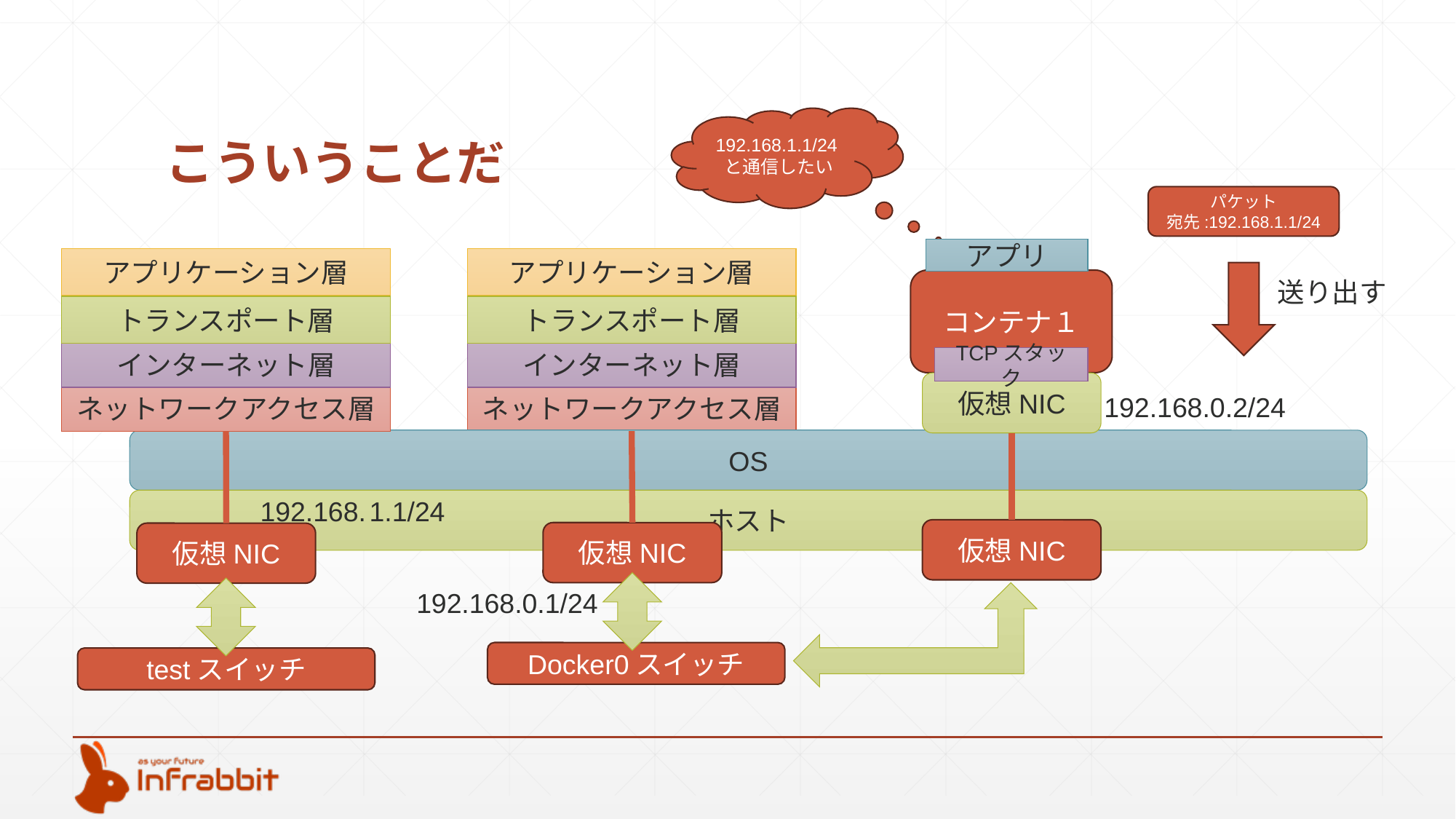

# こういうことだ
192.168.1.1/24と通信したい
パケット
宛先:192.168.1.1/24
アプリ
アプリケーション層
アプリケーション層

送り出す
コンテナ１
トランスポート層
トランスポート層
インターネット層
インターネット層
TCPスタック
仮想NIC
192.168.0.2/24
ネットワークアクセス層
ネットワークアクセス層
OS
192.168.	1.1/24
ホスト
仮想NIC
仮想NIC
仮想NIC

192.168.0.1/24

Docker0スイッチ
testスイッチ